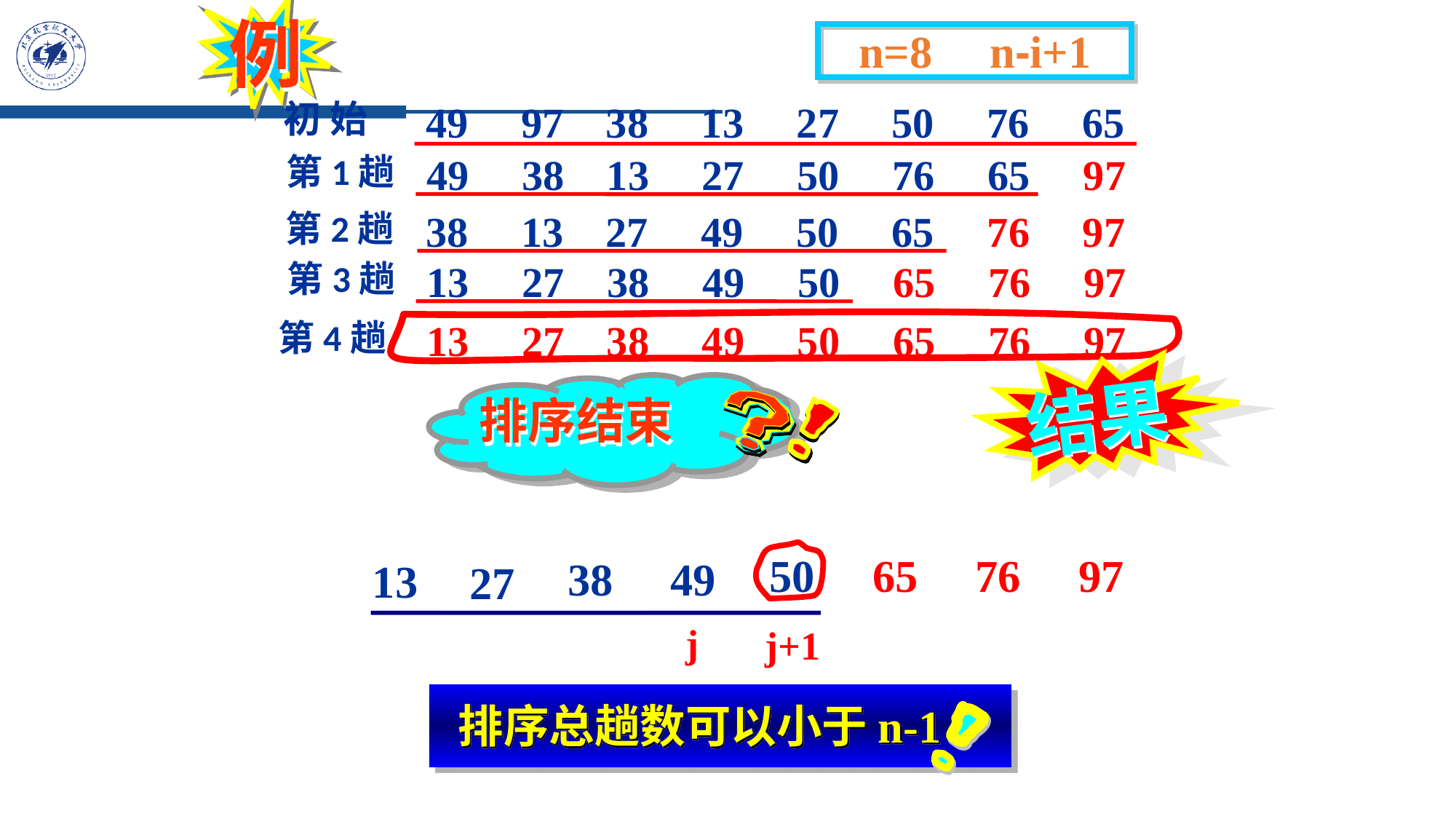

例
n=8     n-i+1

初 始
49     97    38     13     27     50     76     65
49     38    13     27     50     76     65     97
第1趟

38     13    27     49     50     65     76     97
第2趟
13     27    38     49     50     65     76     97
第3趟

结果
13     27    38     49     50     65     76     97
第4趟

排序结束

38     13    27     49     50     65     76     97

13     27    38     49     50     65     76     97

49     38    13     27     50     76     65     97

38

38

13

65

27

38     49
 j
j+1

49     50
 j
j+1

50     65

49

38

49

38     49
 j
j+1

50     76
j
j+1

76

13

27

49

13     27
 j
j+1

49     50
j
j+1

27     38
 j
j+1

49     97    38     13     27     50     76     65

49

97

97

13

27

76
97

97

38

50

65

97

97

j+1

j
j
j+1

j
j+1

j
j+1

j
j+1
j+1
j

j
j+1
j
j+1

j
j+1

j
j+1

j
j+1

j
j+1

j
j+1

j
j+1

j
j+1

排序总趟数可以小于n-1